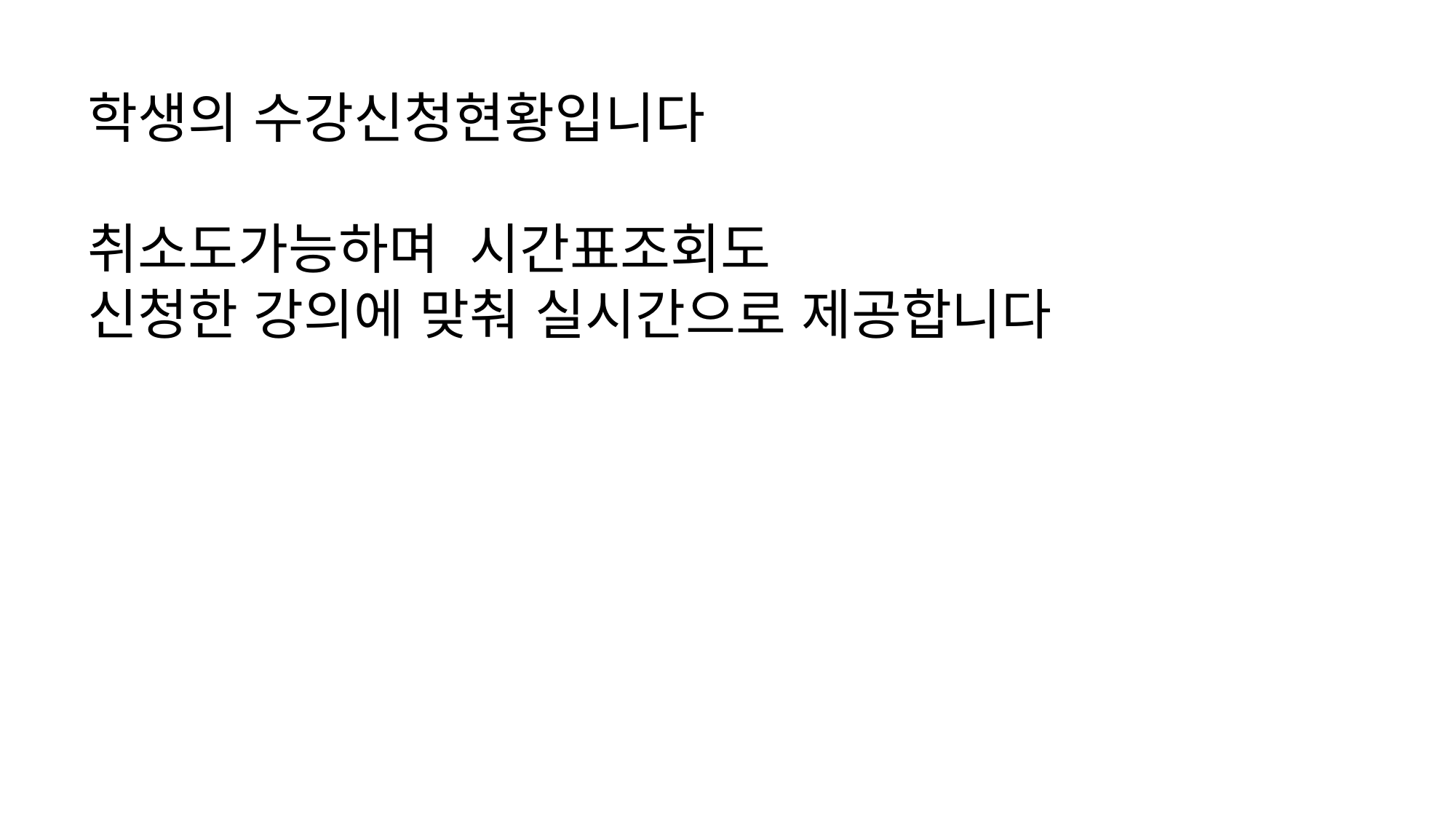

학생의 수강신청현황입니다

취소도가능하며  시간표조회도
신청한 강의에 맞춰 실시간으로 제공합니다